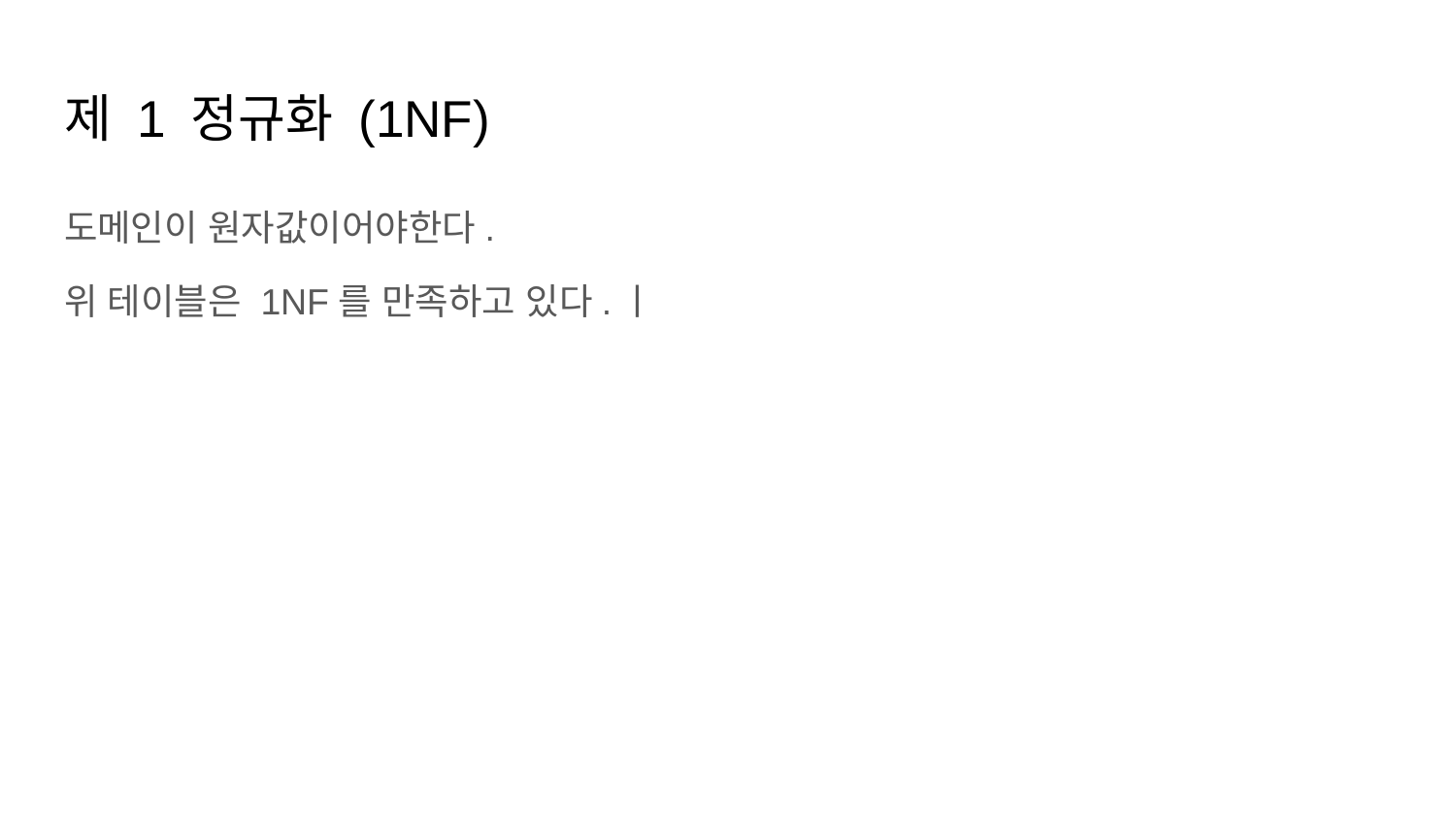

# 제 1 정규화 (1NF)
도메인이 원자값이어야한다.
위 테이블은 1NF를 만족하고 있다.ㅣ